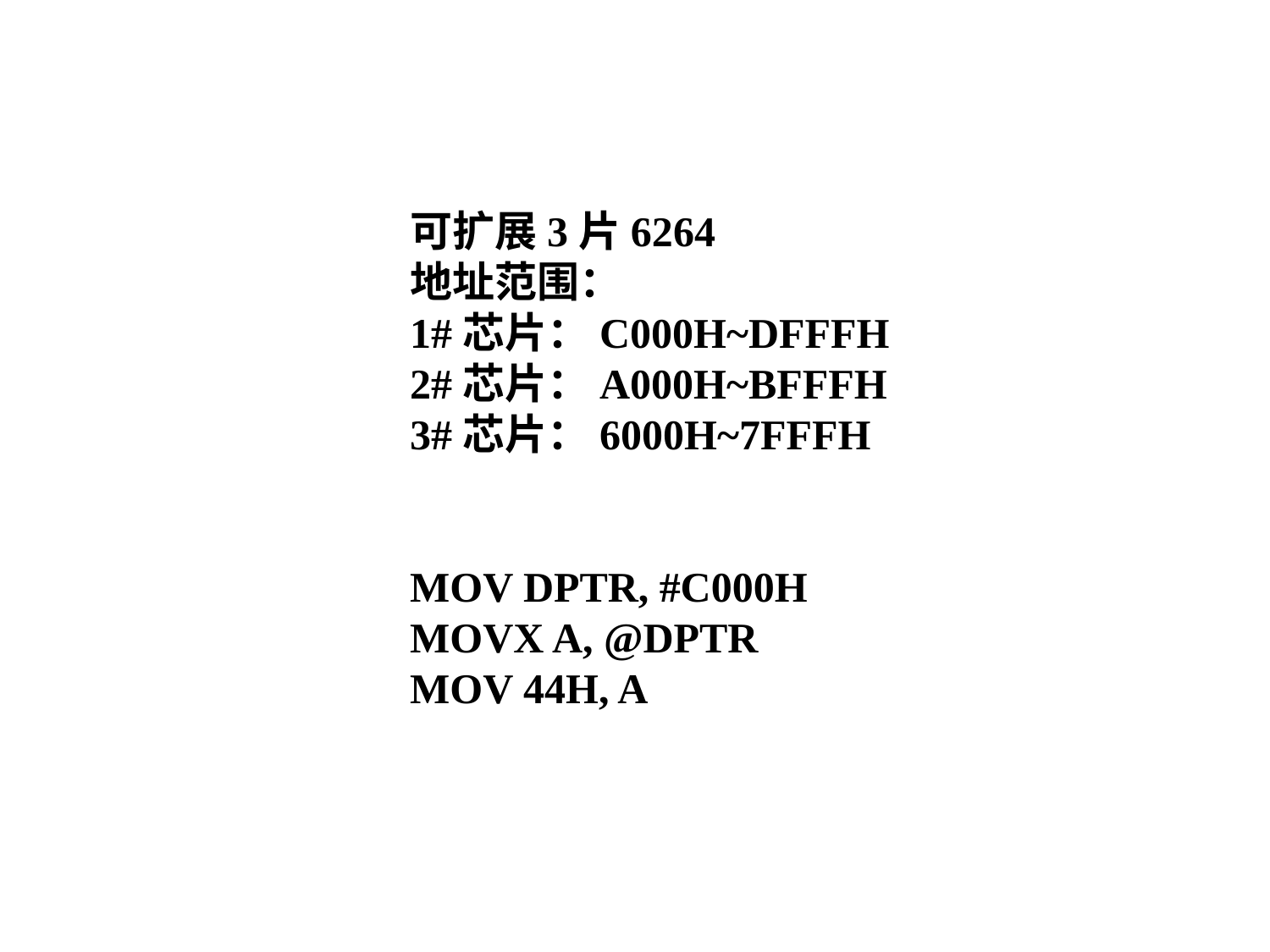

可扩展3片6264
地址范围：
1#芯片：C000H~DFFFH
2#芯片：A000H~BFFFH
3#芯片：6000H~7FFFH

MOV DPTR, #C000H
MOVX A, @DPTR
MOV 44H, A